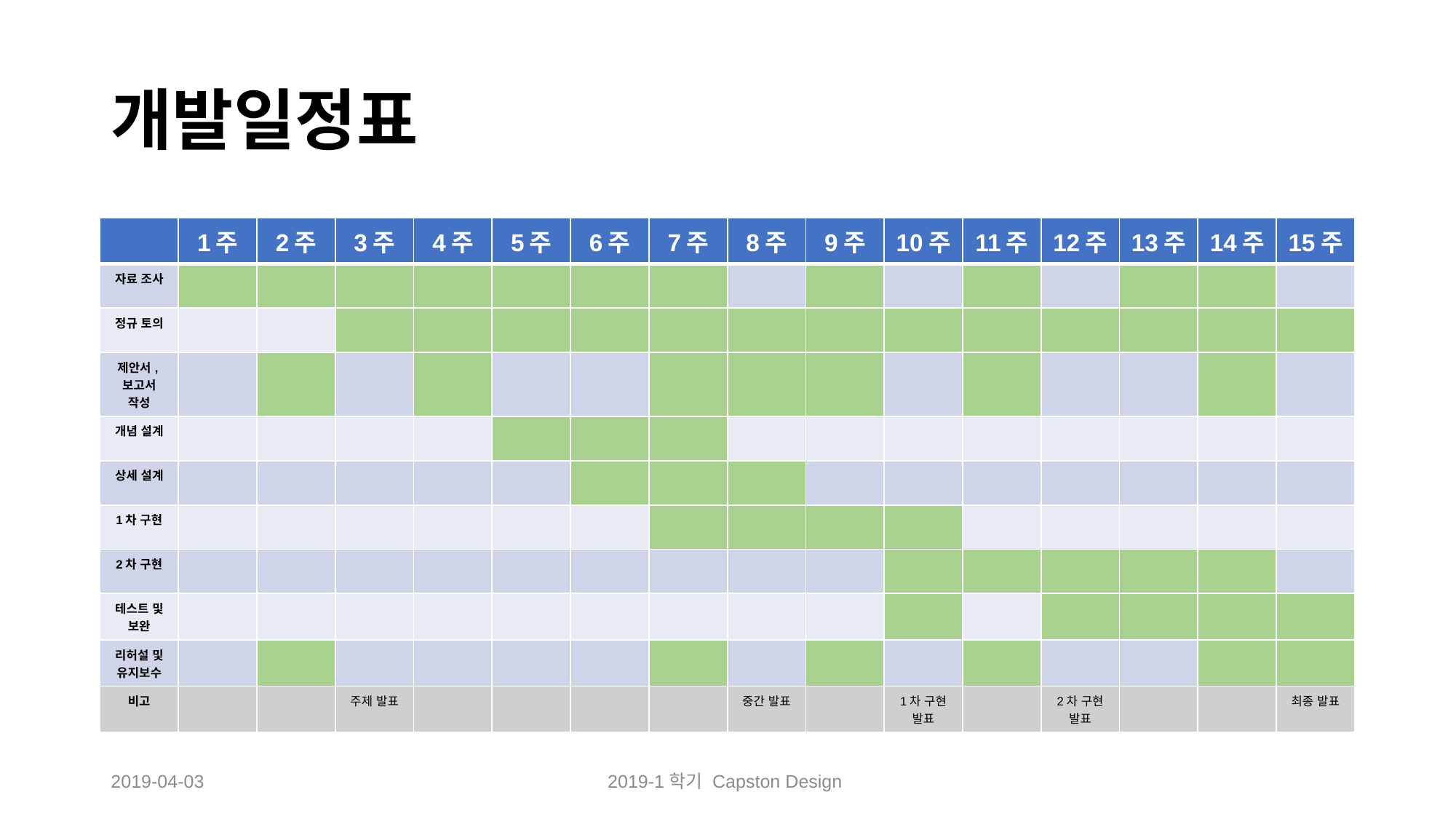

# 개발일정표
|  | 1주 | 2주 | 3주 | 4주 | 5주 | 6주 | 7주 | 8주 | 9주 | 10주 | 11주 | 12주 | 13주 | 14주 | 15주 |
| --- | --- | --- | --- | --- | --- | --- | --- | --- | --- | --- | --- | --- | --- | --- | --- |
| 자료 조사 |  |  |  |  |  |  |  |  |  |  |  |  |  |  |  |
| 정규 토의 |  |  |  |  |  |  |  |  |  |  |  |  |  |  |  |
| 제안서,보고서 작성 |  |  |  |  |  |  |  |  |  |  |  |  |  |  |  |
| 개념 설계 |  |  |  |  |  |  |  |  |  |  |  |  |  |  |  |
| 상세 설계 |  |  |  |  |  |  |  |  |  |  |  |  |  |  |  |
| 1차 구현 |  |  |  |  |  |  |  |  |  |  |  |  |  |  |  |
| 2차 구현 |  |  |  |  |  |  |  |  |  |  |  |  |  |  |  |
| 테스트 및 보완 |  |  |  |  |  |  |  |  |  |  |  |  |  |  |  |
| 리허설 및 유지보수 |  |  |  |  |  |  |  |  |  |  |  |  |  |  |  |
| 비고 |  |  | 주제 발표 |  |  |  |  | 중간 발표 |  | 1차 구현 발표 |  | 2차 구현 발표 |  |  | 최종 발표 |
2019-04-03
2019-1학기 Capston Design